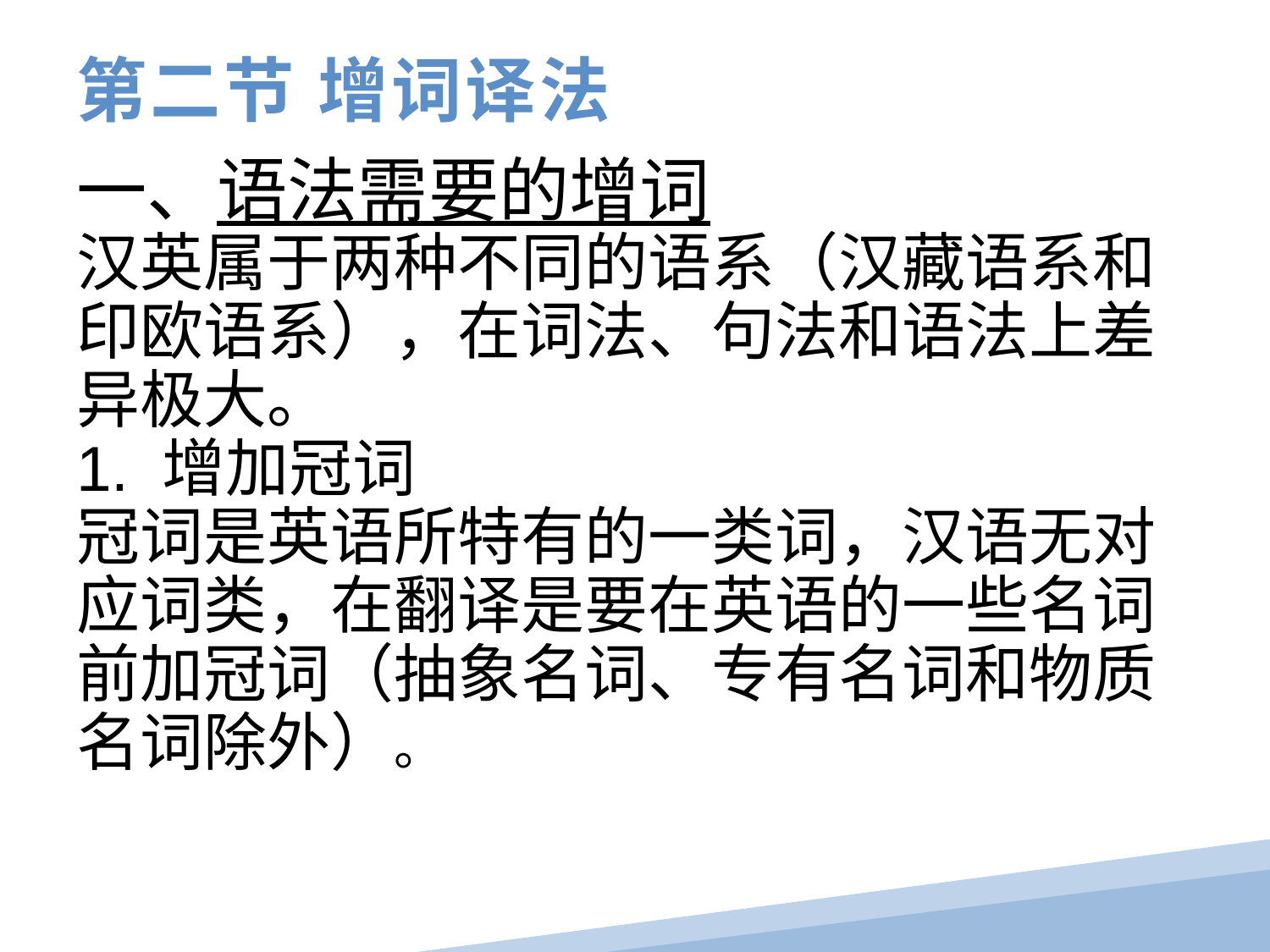

第二节 增词译法
一、语法需要的增词
汉英属于两种不同的语系（汉藏语系和印欧语系），在词法、句法和语法上差异极大。
1. 增加冠词
冠词是英语所特有的一类词，汉语无对应词类，在翻译是要在英语的一些名词前加冠词（抽象名词、专有名词和物质名词除外）。